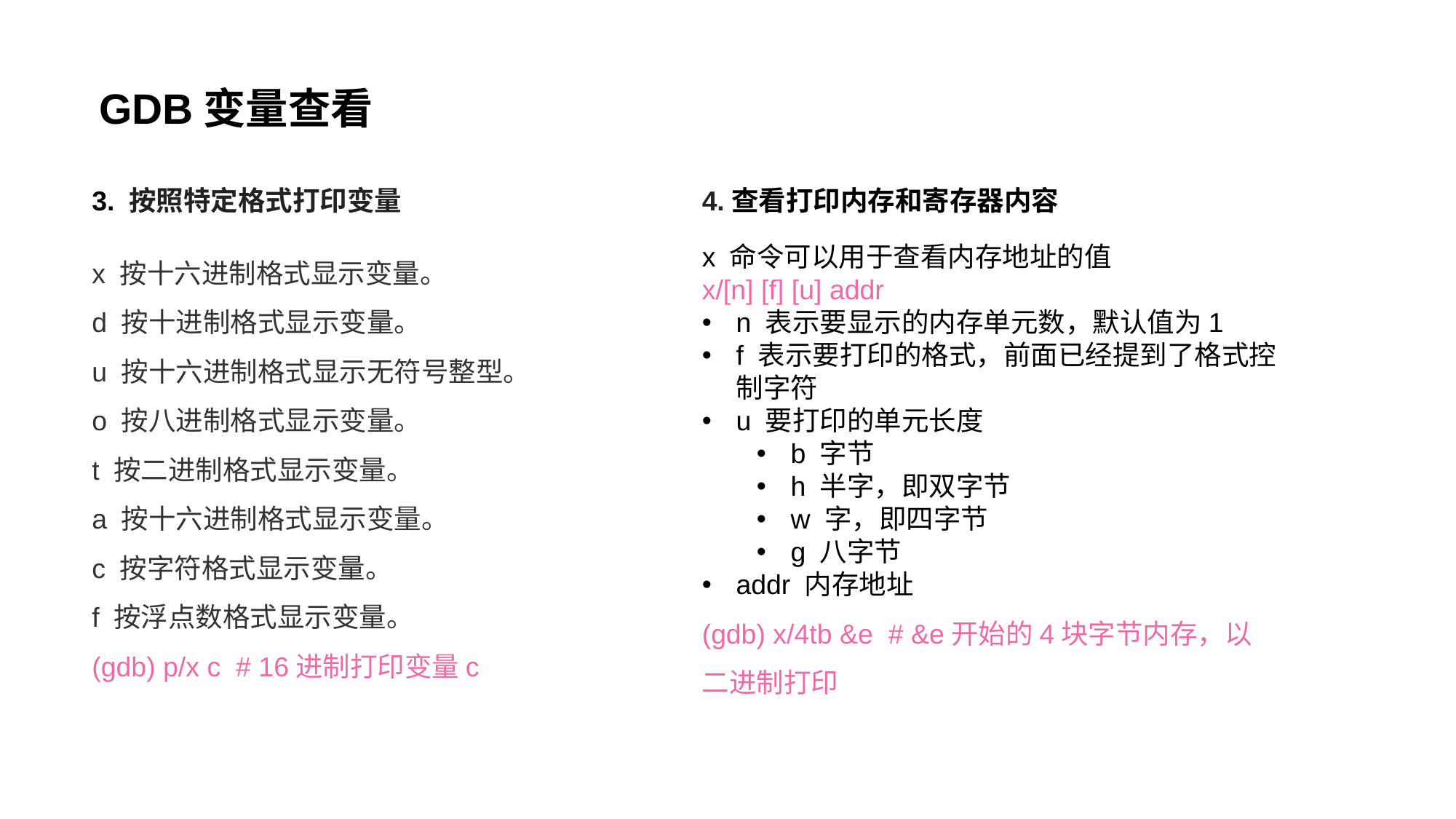

GDB变量查看
3. 按照特定格式打印变量
4.查看打印内存和寄存器内容
x 按十六进制格式显示变量。
d 按十进制格式显示变量。
u 按十六进制格式显示无符号整型。
o 按八进制格式显示变量。
t 按二进制格式显示变量。
a 按十六进制格式显示变量。
c 按字符格式显示变量。
f 按浮点数格式显示变量。
(gdb) p/x c  # 16进制打印变量c

x 命令可以用于查看内存地址的值
x/[n] [f] [u] addr
n 表示要显示的内存单元数，默认值为1
f 表示要打印的格式，前面已经提到了格式控制字符
u 要打印的单元长度
b 字节
h 半字，即双字节
w 字，即四字节
g 八字节
addr 内存地址
(gdb) x/4tb &e  # &e开始的4块字节内存，以二进制打印